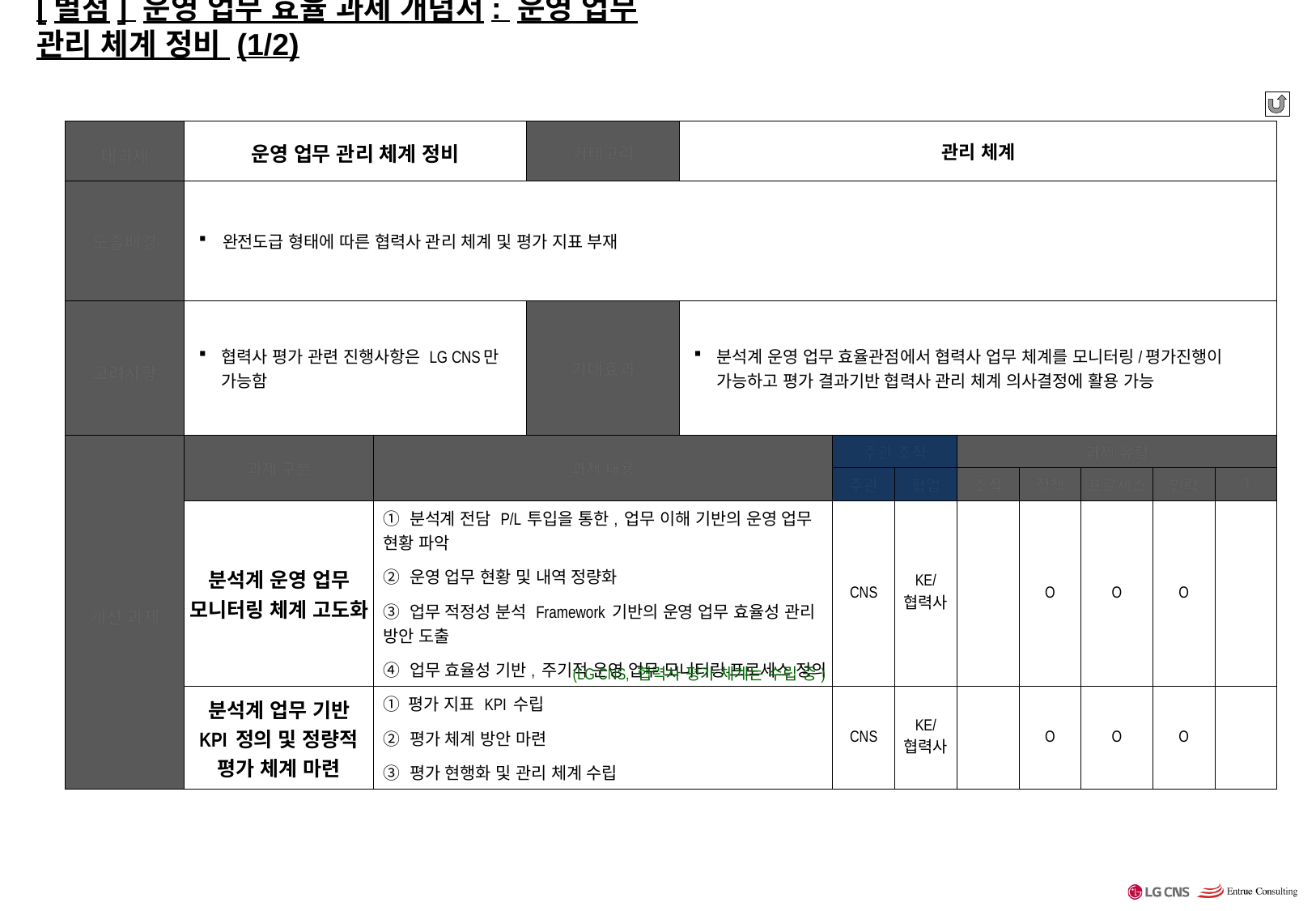

# [별첨] 운영 업무 효율 과제 개념서: 운영 업무 관리 체계 정비 (1/2)

| 대과제 | 운영 업무 관리 체계 정비 |  | 카테고리 | 관리 체계 |  |  |  |  |  |  |  |
| --- | --- | --- | --- | --- | --- | --- | --- | --- | --- | --- | --- |
| 도출배경 | 완전도급 형태에 따른 협력사 관리 체계 및 평가 지표 부재 |  |  |  |  |  |  |  |  |  |  |
| 고려사항 | 협력사 평가 관련 진행사항은 LG CNS만 가능함 |  | 기대효과 | 분석계 운영 업무 효율관점에서 협력사 업무 체계를 모니터링/평가진행이 가능하고 평가 결과기반 협력사 관리 체계 의사결정에 활용 가능 |  |  |  |  |  |  |  |
| 개선 과제 | 과제 구분 | 과제 내용 |  |  | 주관 조직 |  | 과제 유형 |  |  |  |  |
| 개선 과제 | 과제 구분 | 과제 내용 |  |  | 주관 | 협업 | 조직 | 정책 | 프로세스 | 인력 | IT |
|  | 분석계 운영 업무 모니터링 체계 고도화 | ① 분석계 전담 P/L 투입을 통한, 업무 이해 기반의 운영 업무 현황 파악 ② 운영 업무 현황 및 내역 정량화 ③ 업무 적정성 분석 Framework 기반의 운영 업무 효율성 관리 방안 도출 ④ 업무 효율성 기반, 주기적 운영 업무 모니터링 프로세스 정의 |  |  | CNS | KE/ 협력사 |  | O | O | O |  |
|  | 분석계 업무 기반 KPI 정의 및 정량적 평가 체계 마련 | ① 평가 지표 KPI 수립 ② 평가 체계 방안 마련 ③ 평가 현행화 및 관리 체계 수립 |  |  | CNS | KE/ 협력사 |  | O | O | O |  |
(LG CNS, 협력사 평가 체계는 수립 중)